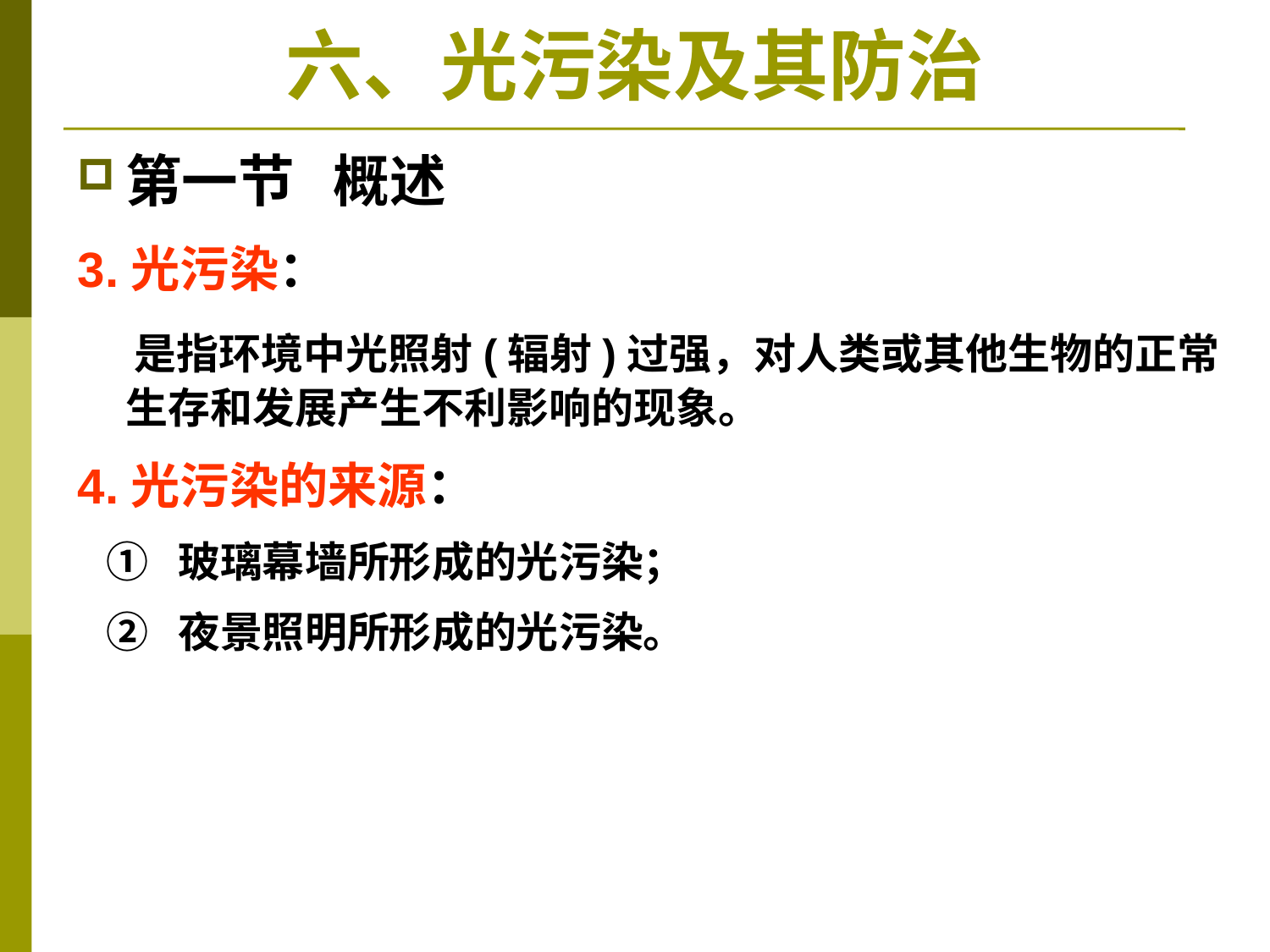

# 六、光污染及其防治
第一节   概述
3.光污染：
    是指环境中光照射(辐射)过强，对人类或其他生物的正常生存和发展产生不利影响的现象。
4.光污染的来源：
   ①  玻璃幕墙所形成的光污染；
   ②  夜景照明所形成的光污染。